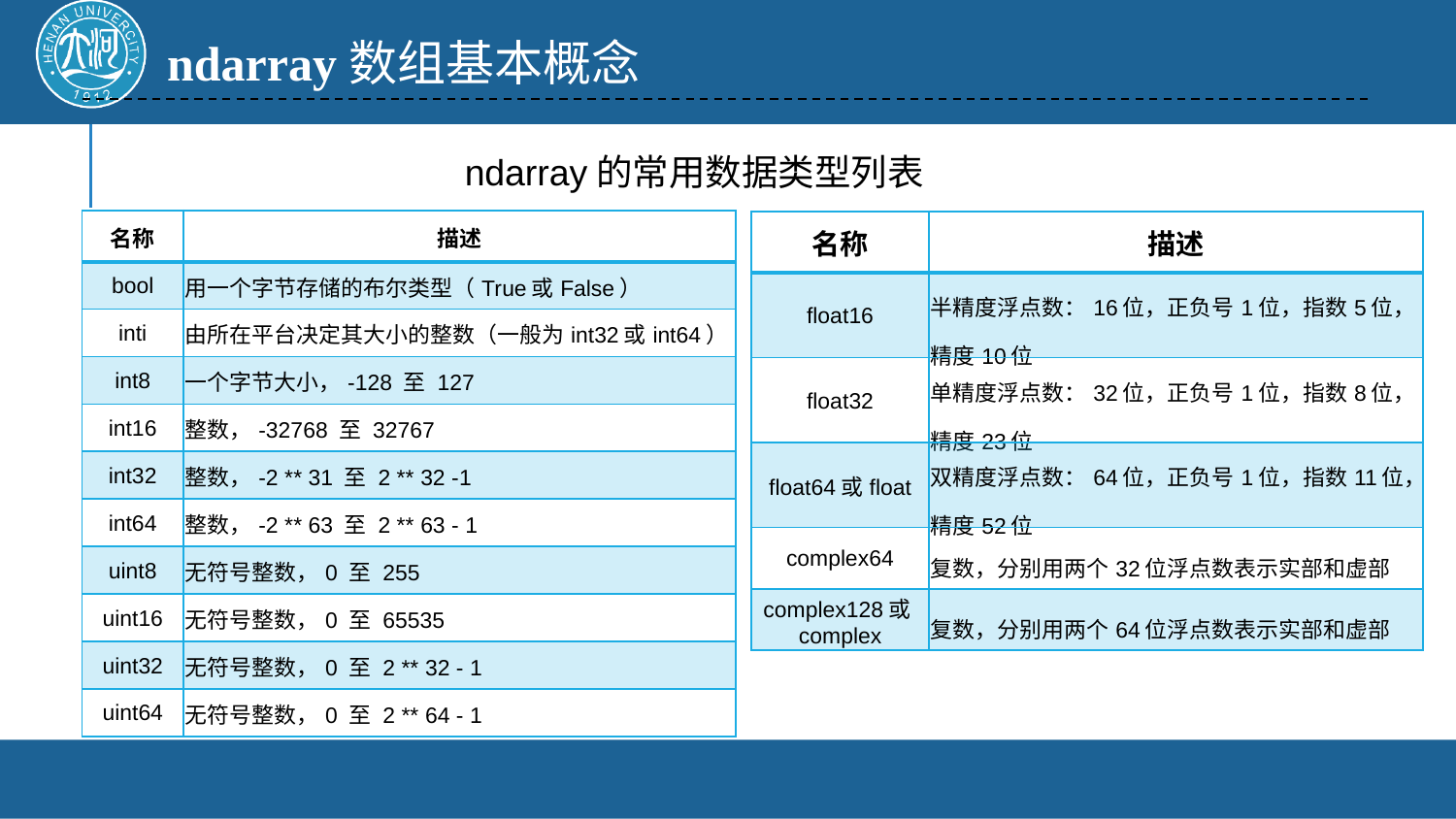

ndarray数组基本概念
ndarray的常用数据类型列表
| 名称 | 描述 |
| --- | --- |
| bool | 用一个字节存储的布尔类型（True或False） |
| inti | 由所在平台决定其大小的整数（一般为int32或int64） |
| int8 | 一个字节大小，-128 至 127 |
| int16 | 整数，-32768 至 32767 |
| int32 | 整数，-2 \*\* 31 至 2 \*\* 32 -1 |
| int64 | 整数，-2 \*\* 63 至 2 \*\* 63 - 1 |
| uint8 | 无符号整数，0 至 255 |
| uint16 | 无符号整数，0 至 65535 |
| uint32 | 无符号整数，0 至 2 \*\* 32 - 1 |
| uint64 | 无符号整数，0 至 2 \*\* 64 - 1 |
| 名称 | 描述 |
| --- | --- |
| float16 | 半精度浮点数：16位，正负号1位，指数5位，精度10位 |
| float32 | 单精度浮点数：32位，正负号1位，指数8位，精度23位 |
| float64或float | 双精度浮点数：64位，正负号1位，指数11位，精度52位 |
| complex64 | 复数，分别用两个32位浮点数表示实部和虚部 |
| complex128或complex | 复数，分别用两个64位浮点数表示实部和虚部 |